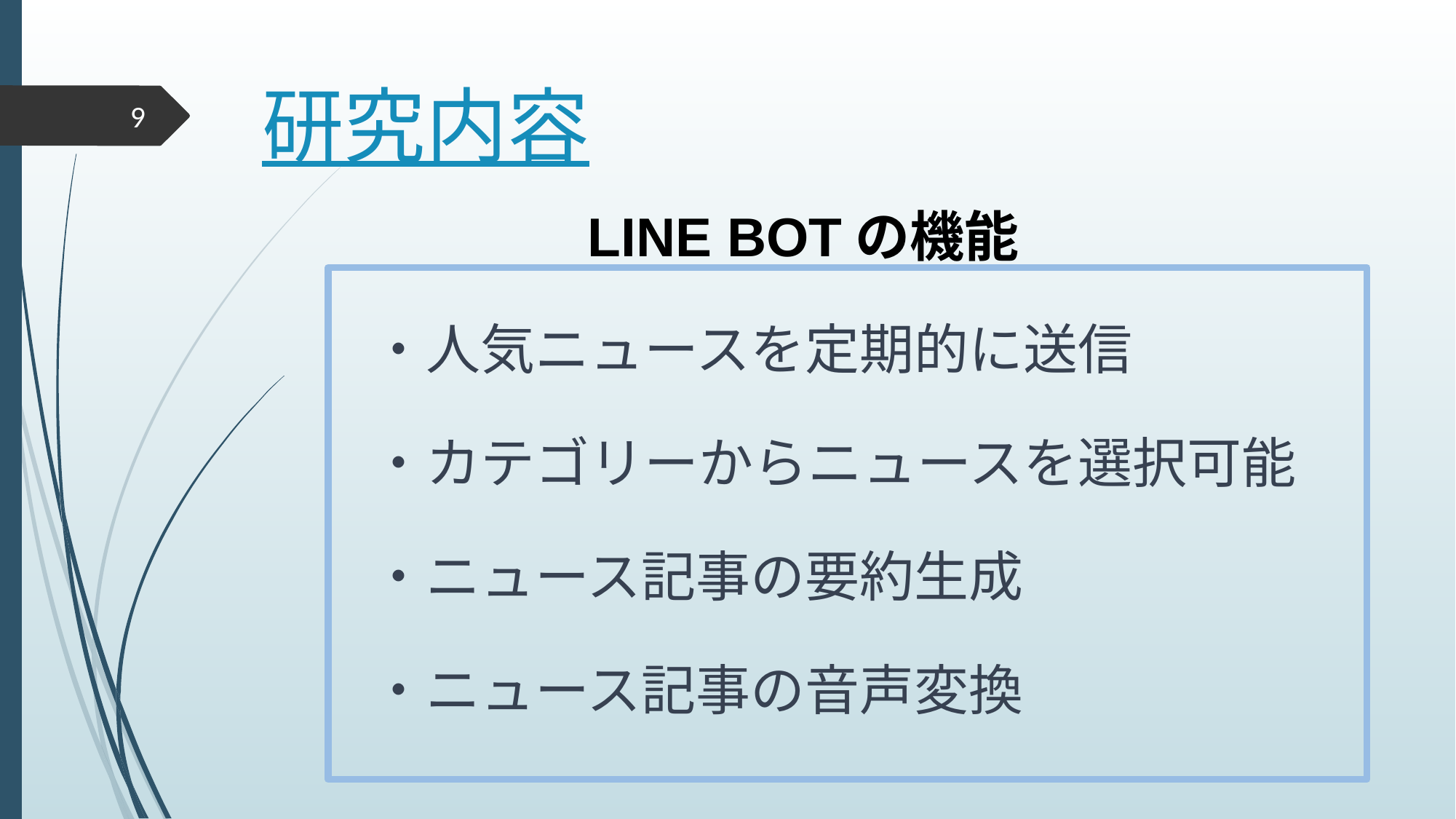

# 研究内容
9
        　 LINE BOTの機能
・人気ニュースを定期的に送信
・カテゴリーからニュースを選択可能
・ニュース記事の要約生成
・ニュース記事の音声変換